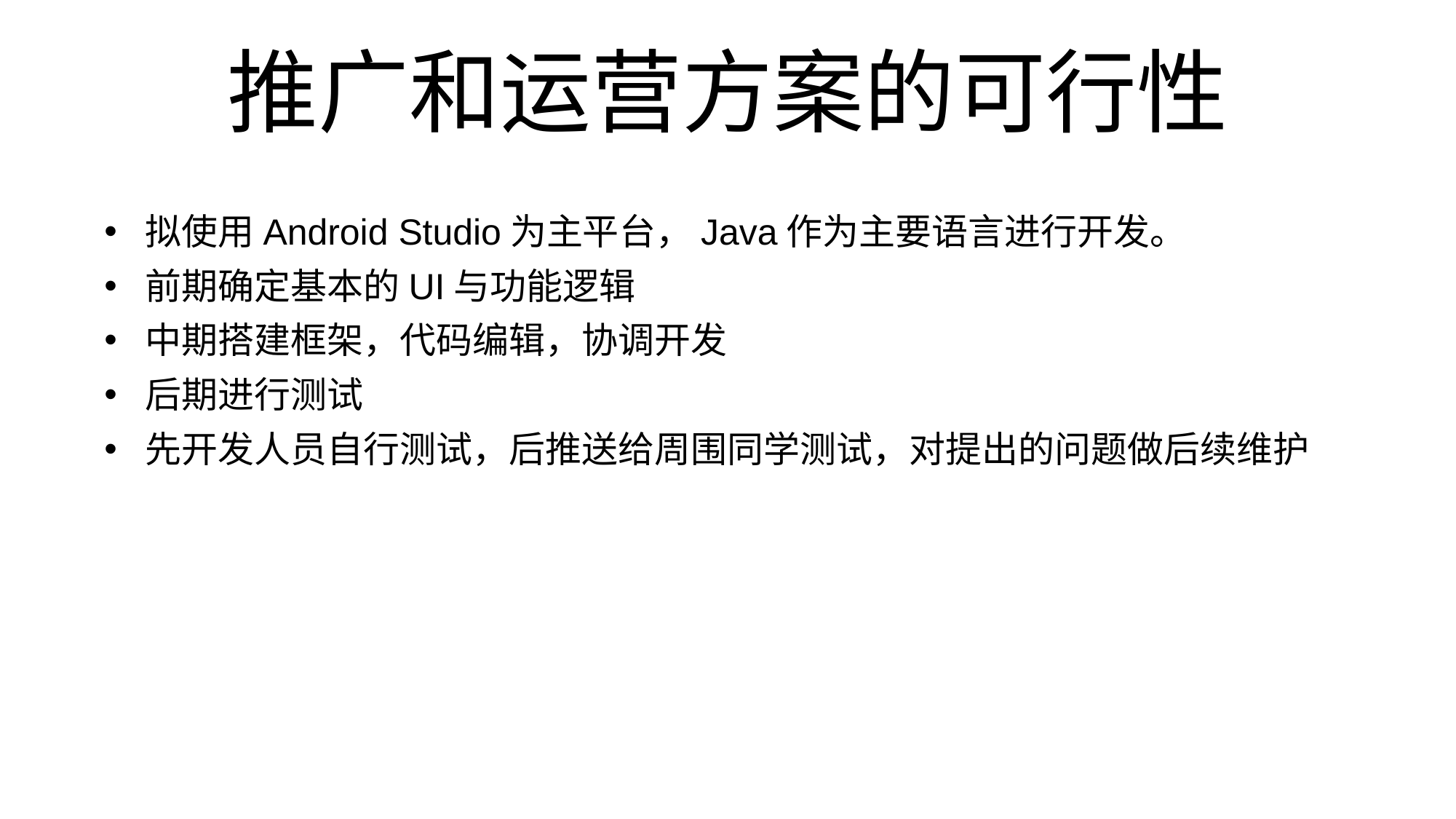

# 推广和运营方案的可行性
拟使用Android Studio为主平台，Java作为主要语言进行开发。
前期确定基本的UI与功能逻辑
中期搭建框架，代码编辑，协调开发
后期进行测试
先开发人员自行测试，后推送给周围同学测试，对提出的问题做后续维护